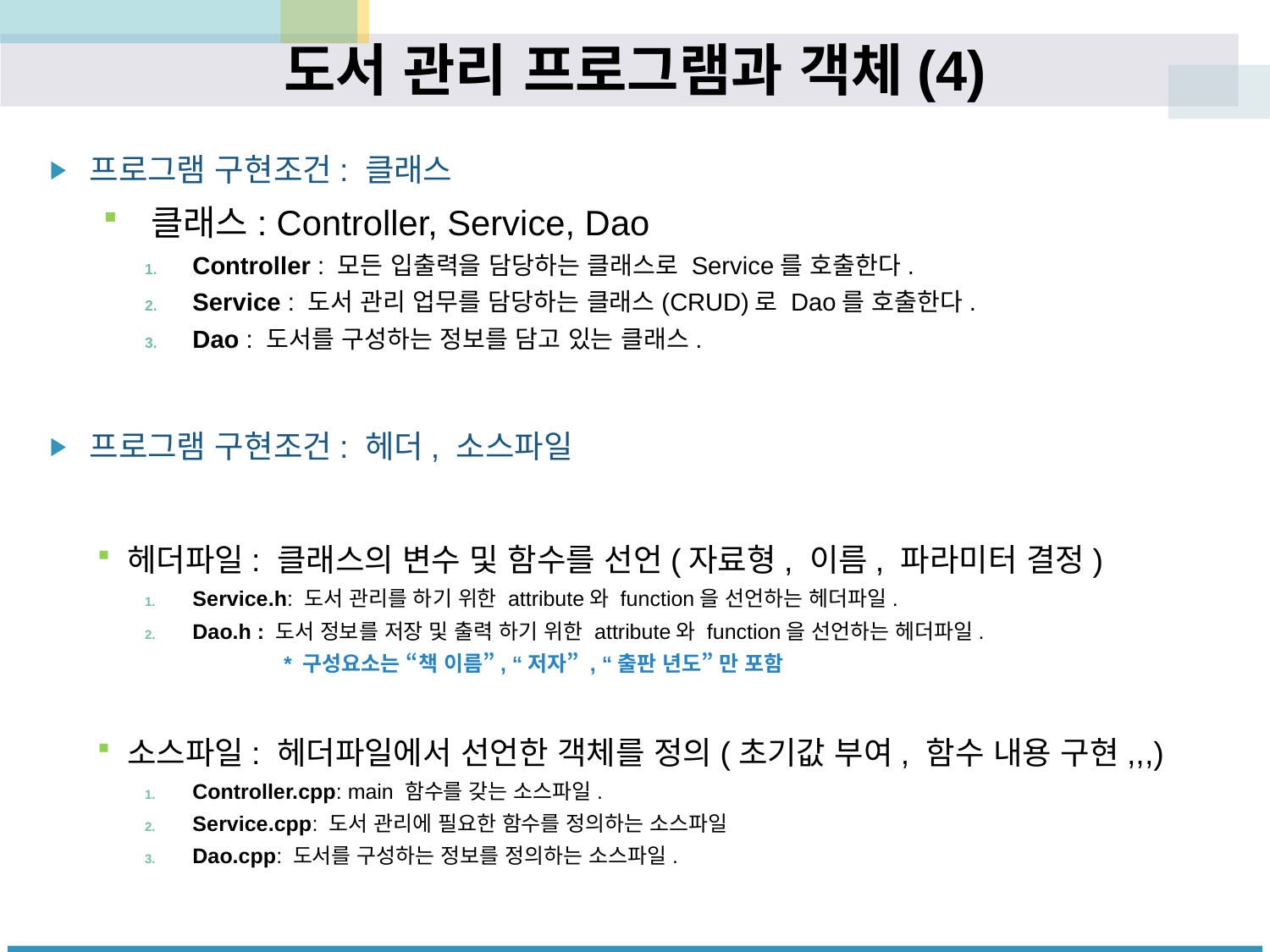

# 도서 관리 프로그램과 객체(4)
프로그램 구현조건: 클래스
클래스: Controller, Service, Dao
Controller : 모든 입출력을 담당하는 클래스로 Service를 호출한다.
Service : 도서 관리 업무를 담당하는 클래스(CRUD)로 Dao를 호출한다.
Dao : 도서를 구성하는 정보를 담고 있는 클래스.

프로그램 구현조건: 헤더, 소스파일

헤더파일: 클래스의 변수 및 함수를 선언(자료형, 이름, 파라미터 결정)
Service.h: 도서 관리를 하기 위한 attribute와 function을 선언하는 헤더파일.
Dao.h : 도서 정보를 저장 및 출력 하기 위한 attribute와 function을 선언하는 헤더파일.
	  * 구성요소는 “책 이름”, “저자” , “출판 년도” 만 포함

소스파일: 헤더파일에서 선언한 객체를 정의(초기값 부여, 함수 내용 구현,,,)
Controller.cpp: main 함수를 갖는 소스파일.
Service.cpp: 도서 관리에 필요한 함수를 정의하는 소스파일
Dao.cpp: 도서를 구성하는 정보를 정의하는 소스파일.